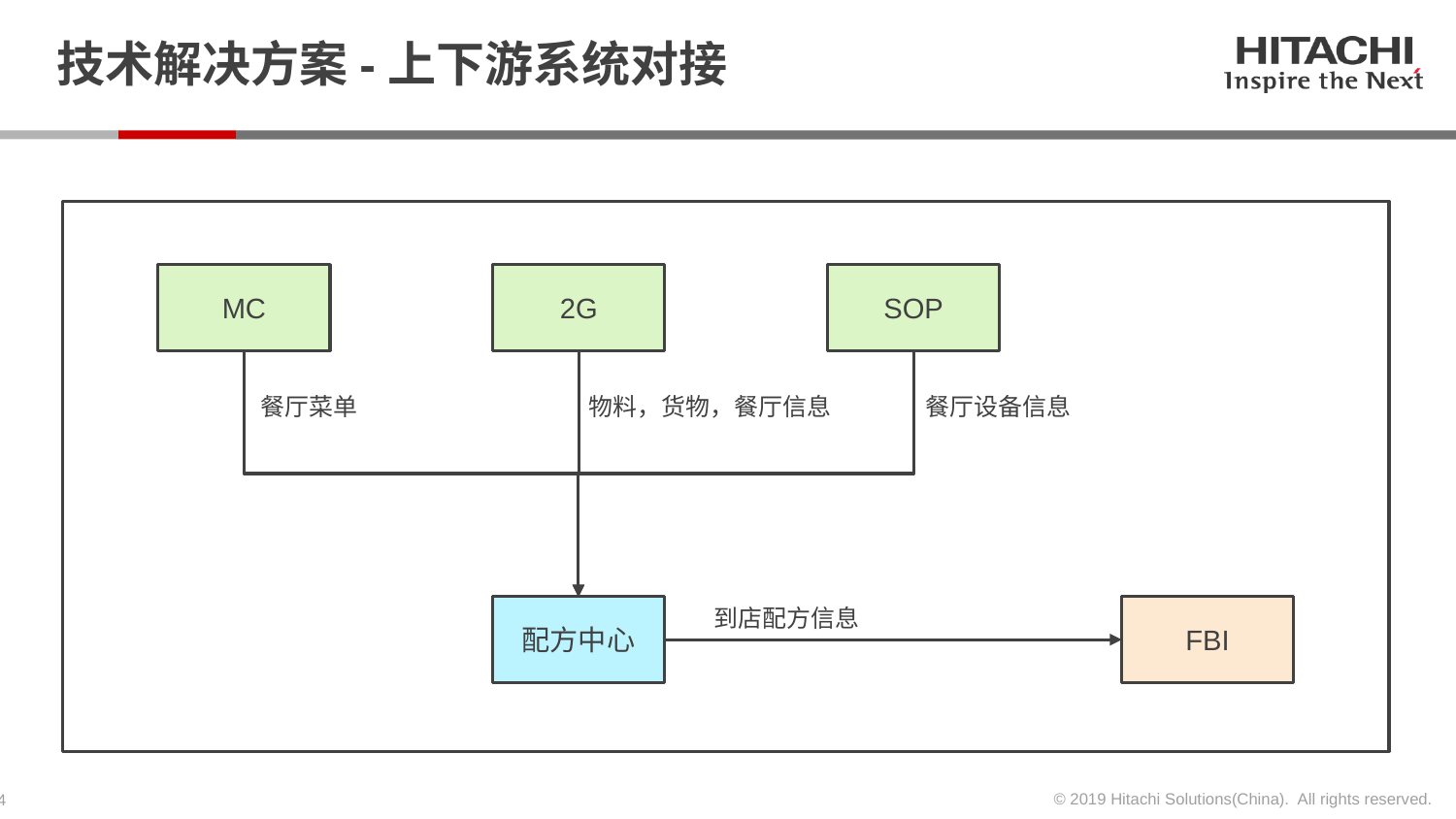

# 技术解决方案-上下游系统对接

SOP
MC
2G
餐厅菜单
物料，货物，餐厅信息
餐厅设备信息
到店配方信息
配方中心
FBI